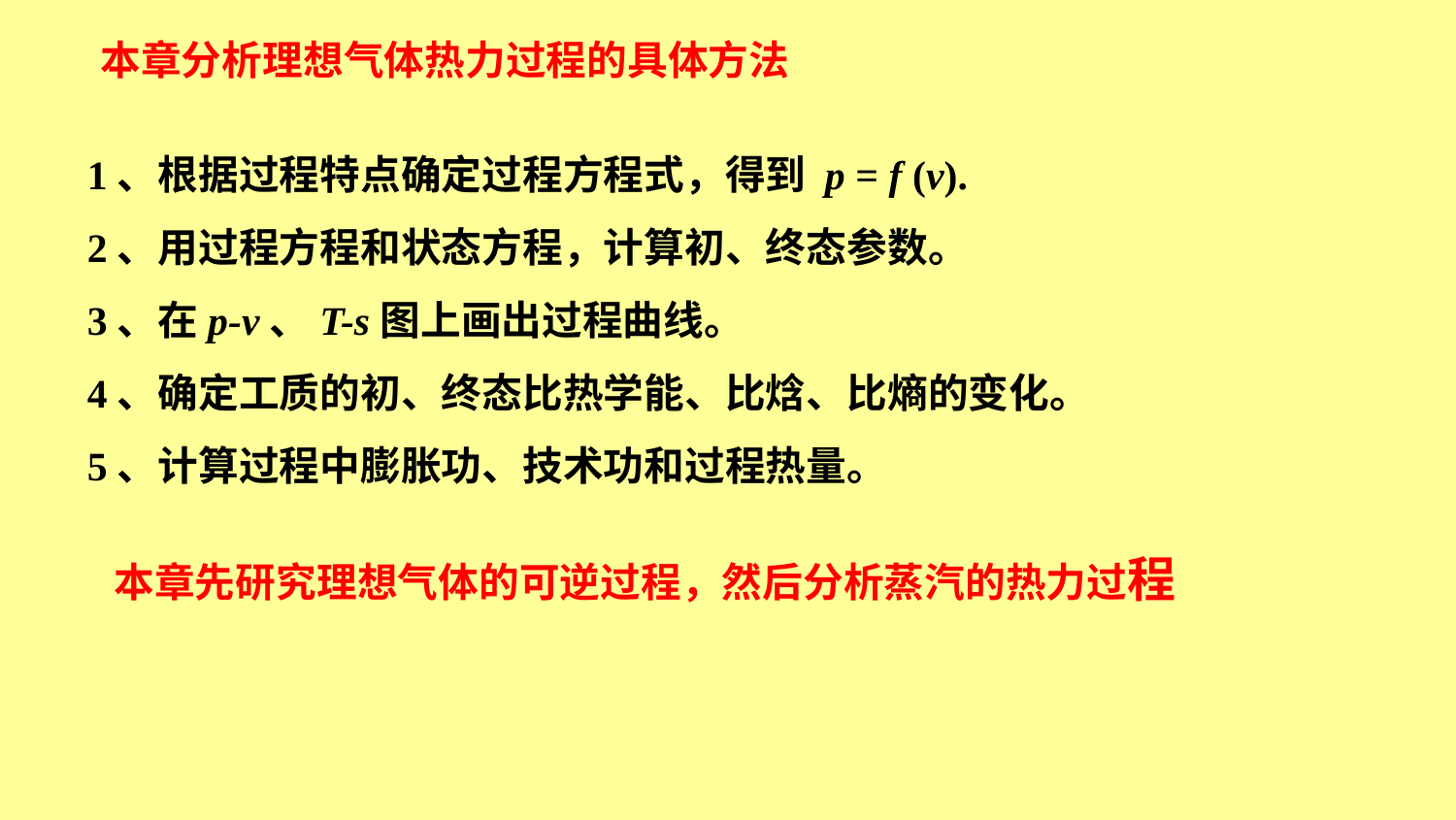

# 本章分析理想气体热力过程的具体方法
1、根据过程特点确定过程方程式，得到 p = f (v).
2、用过程方程和状态方程，计算初、终态参数。
3、在p-v、T-s图上画出过程曲线。
4、确定工质的初、终态比热学能、比焓、比熵的变化。
5、计算过程中膨胀功、技术功和过程热量。
本章先研究理想气体的可逆过程，然后分析蒸汽的热力过程